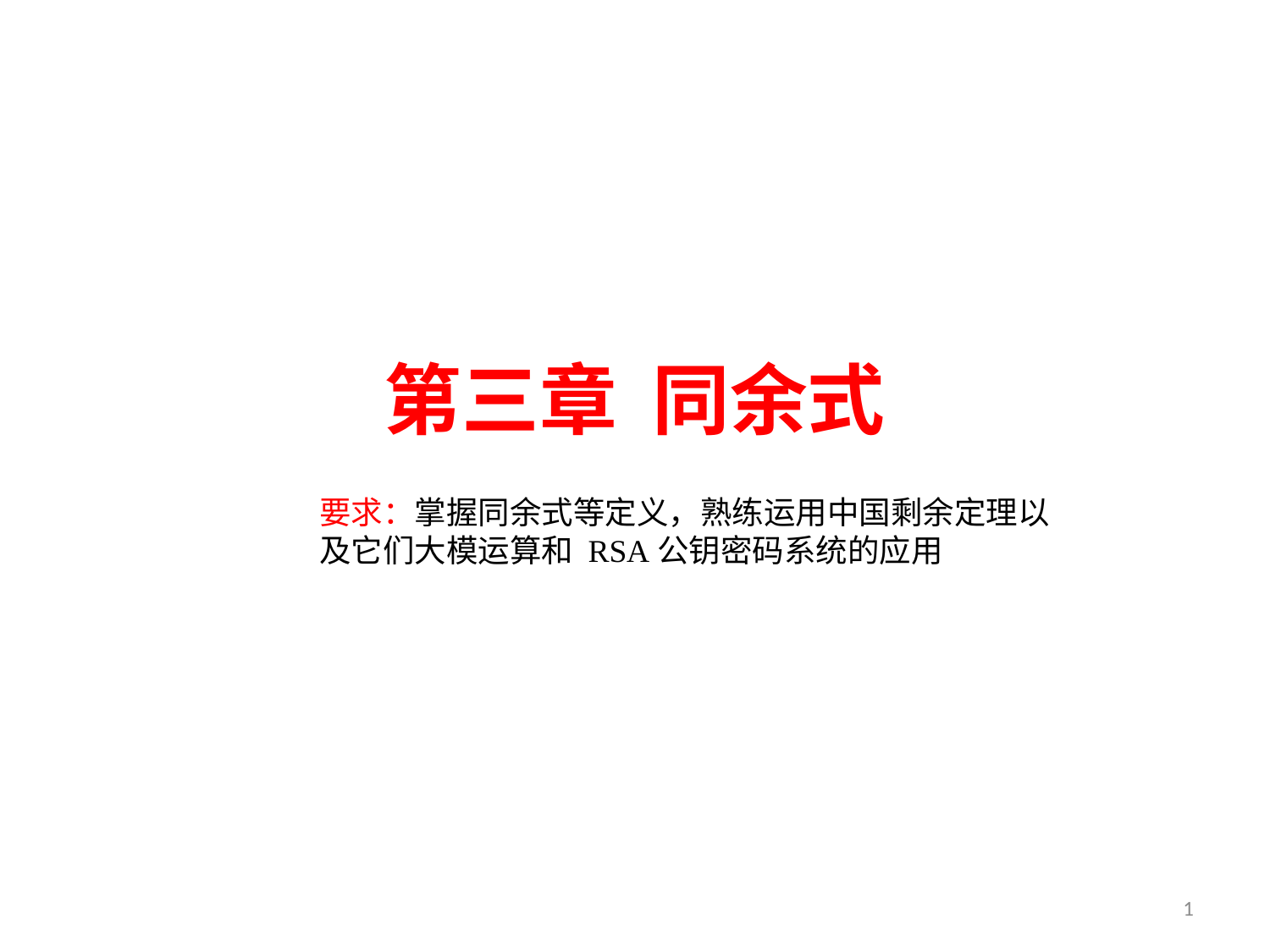

# 第三章  同余式
要求：掌握同余式等定义，熟练运用中国剩余定理以及它们大模运算和 RSA公钥密码系统的应用
1